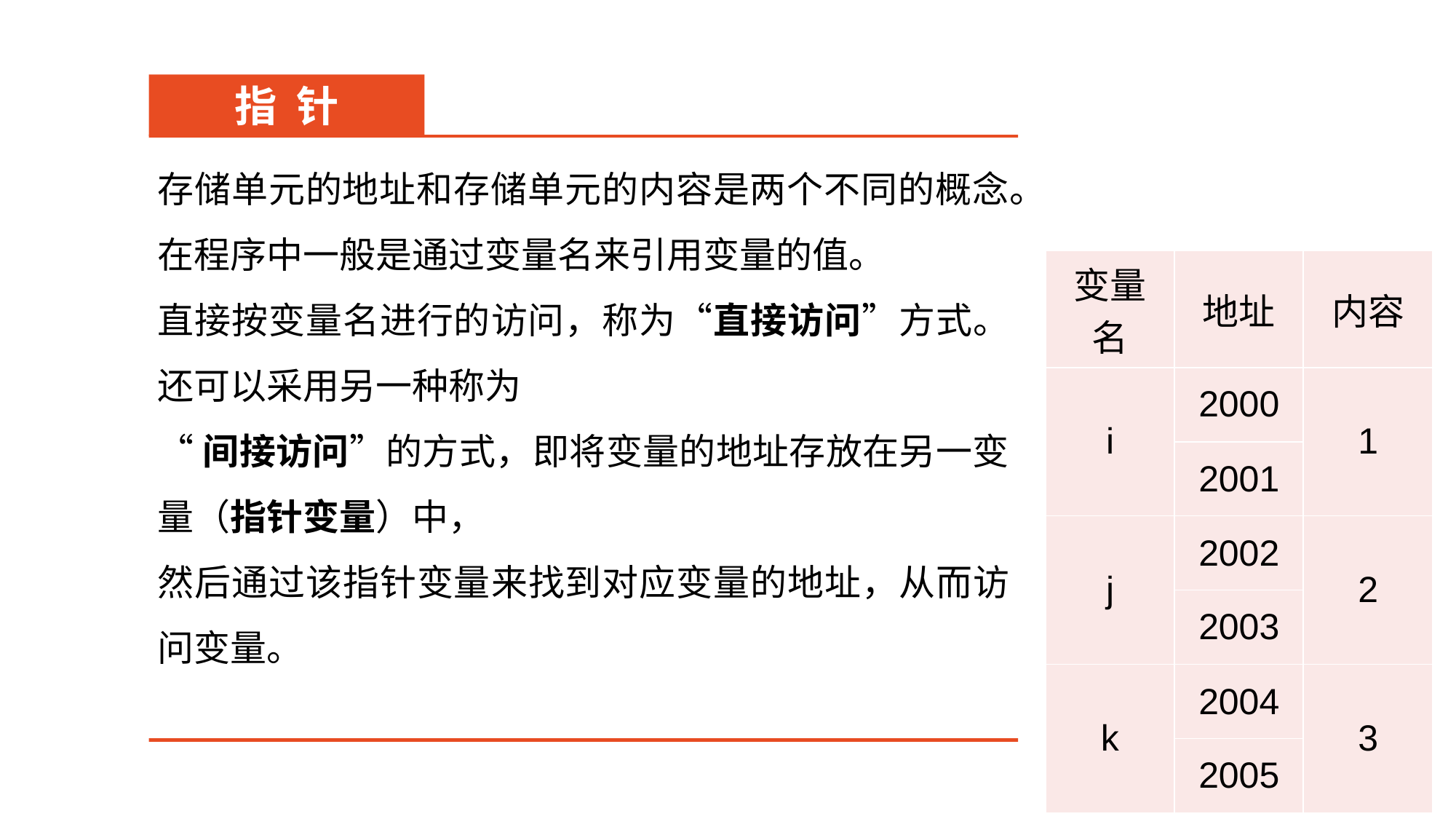

指  针
存储单元的地址和存储单元的内容是两个不同的概念。
在程序中一般是通过变量名来引用变量的值。
直接按变量名进行的访问，称为“直接访问”方式。还可以采用另一种称为
“间接访问”的方式，即将变量的地址存放在另一变量（指针变量）中，
然后通过该指针变量来找到对应变量的地址，从而访问变量。
| 变量名 | 地址 | 内容 |
| --- | --- | --- |
| i | 2000 | 1 |
|  | 2001 |  |
| j | 2002 | 2 |
|  | 2003 |  |
| k | 2004 | 3 |
|  | 2005 |  |